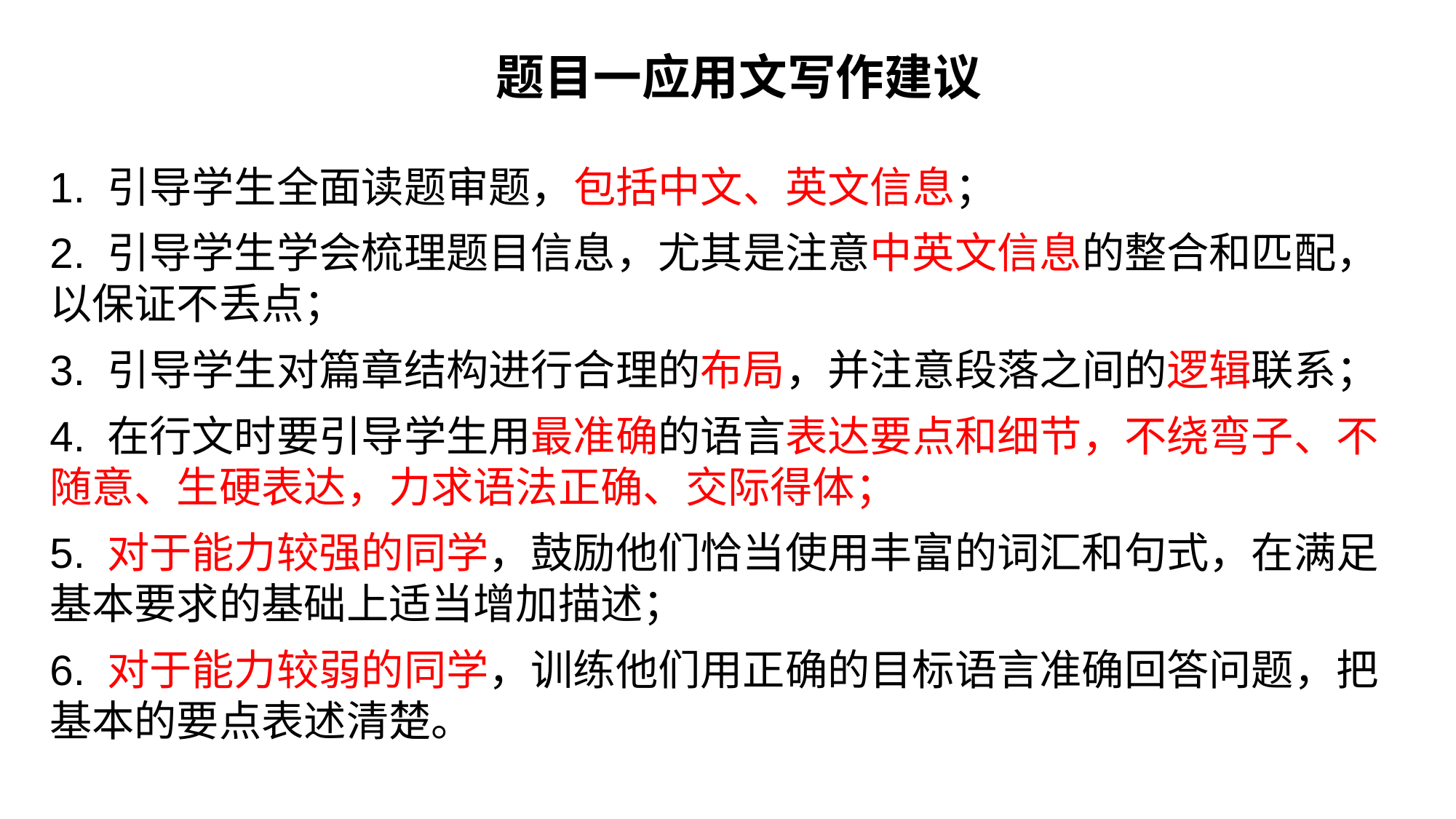

题目一应用文写作建议
1. 引导学生全面读题审题，包括中文、英文信息；
2. 引导学生学会梳理题目信息，尤其是注意中英文信息的整合和匹配，以保证不丢点；
3. 引导学生对篇章结构进行合理的布局，并注意段落之间的逻辑联系；
4. 在行文时要引导学生用最准确的语言表达要点和细节，不绕弯子、不随意、生硬表达，力求语法正确、交际得体；
5. 对于能力较强的同学，鼓励他们恰当使用丰富的词汇和句式，在满足基本要求的基础上适当增加描述；
6. 对于能力较弱的同学，训练他们用正确的目标语言准确回答问题，把基本的要点表述清楚。